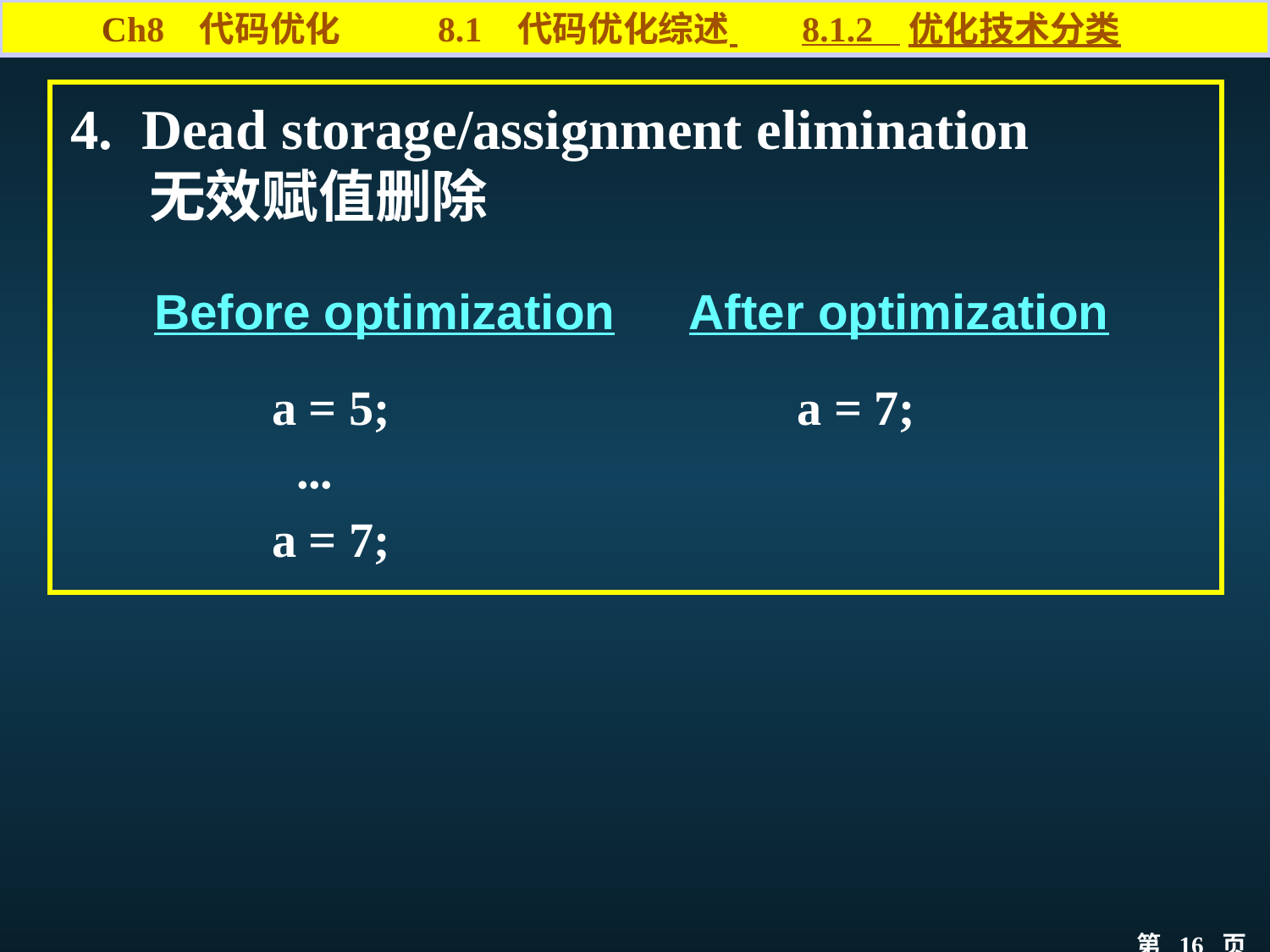

Ch8   代码优化           8.1   代码优化综述        8.1.2   优化技术分类

 4.  Dead storage/assignment elimination
      无效赋值删除
Before optimization
After optimization
a = 5;
a = 7;
  ...
a = 7;